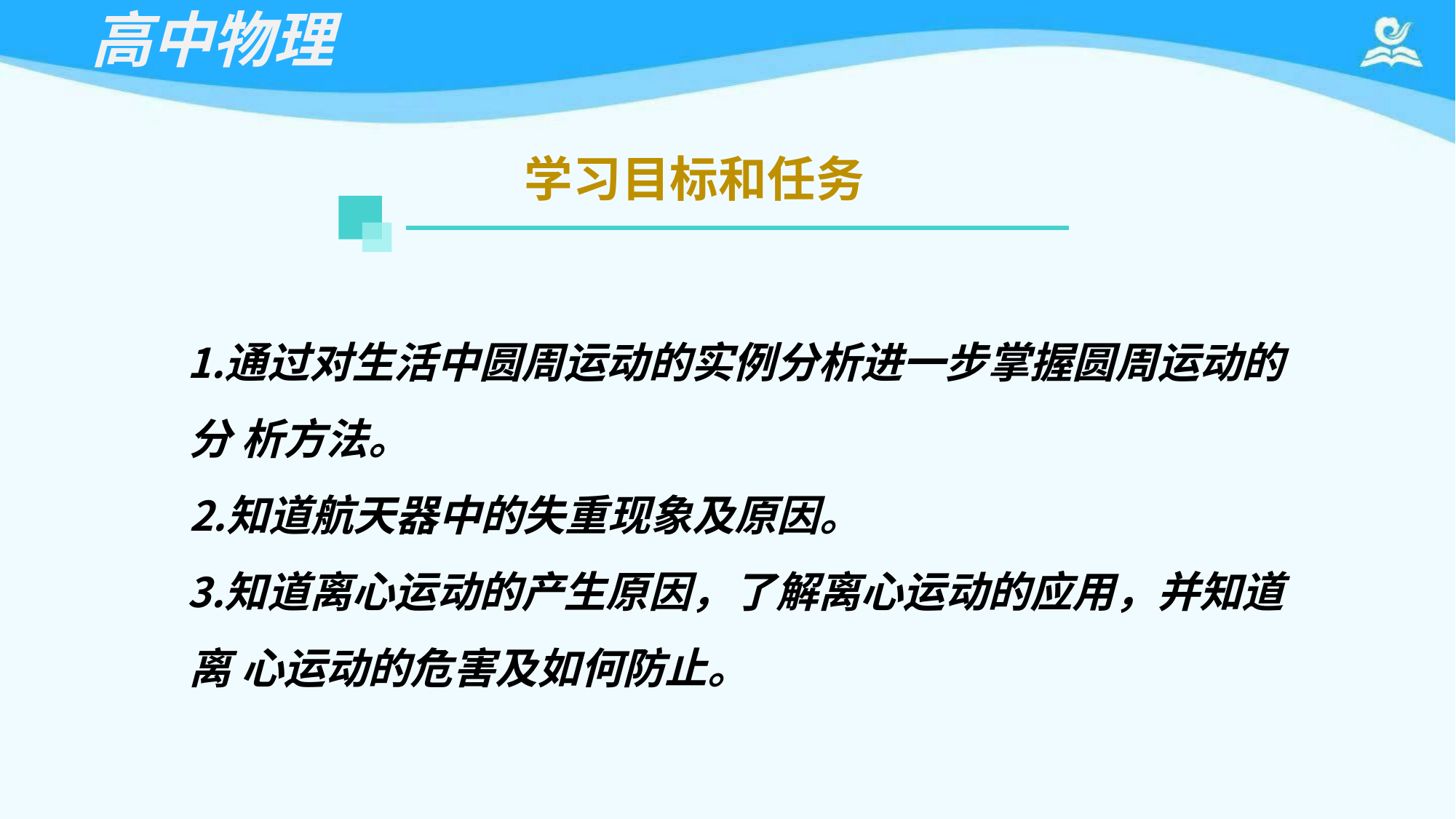

# 高中物理
学习目标和任务

通过对生活中圆周运动的实例分析进一步掌握圆周运动的分 析方法。
知道航天器中的失重现象及原因。
知道离心运动的产生原因，了解离心运动的应用，并知道离 心运动的危害及如何防止。